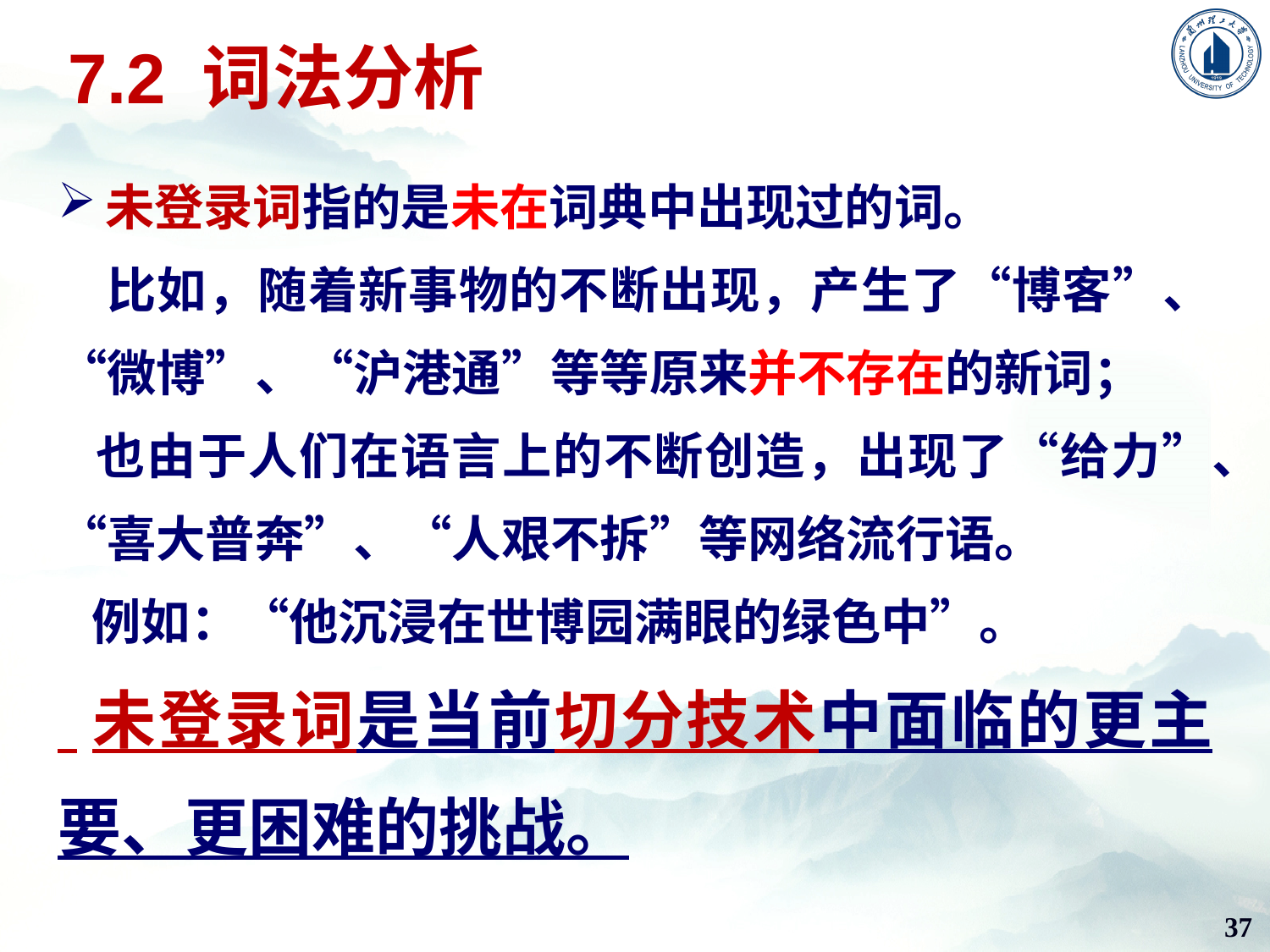

7.2 词法分析
未登录词指的是未在词典中出现过的词。
   比如，随着新事物的不断出现，产生了“博客”、“微博”、“沪港通”等等原来并不存在的新词；
  也由于人们在语言上的不断创造，出现了“给力”、“喜大普奔”、“人艰不拆”等网络流行语。
  例如：“他沉浸在世博园满眼的绿色中”。
 未登录词是当前切分技术中面临的更主要、更困难的挑战。
37